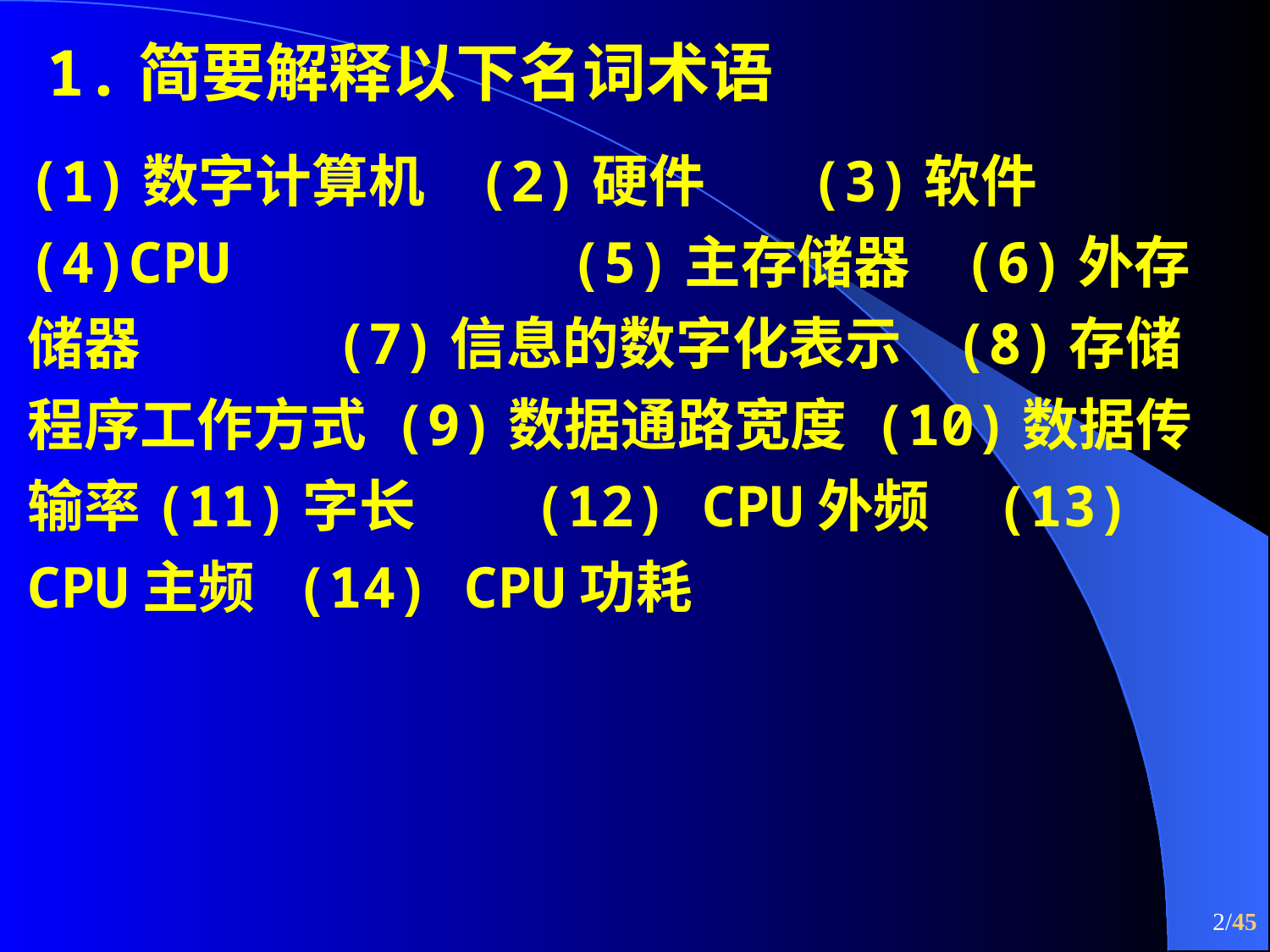

# 1.简要解释以下名词术语
(1)数字计算机   (2)硬件       (3)软件  (4)CPU          (5)主存储器   (6)外存储器              (7)信息的数字化表示   (8)存储程序工作方式 (9)数据通路宽度 (10)数据传输率(11)字长        (12) CPU外频    (13) CPU主频  (14) CPU功耗
2/45